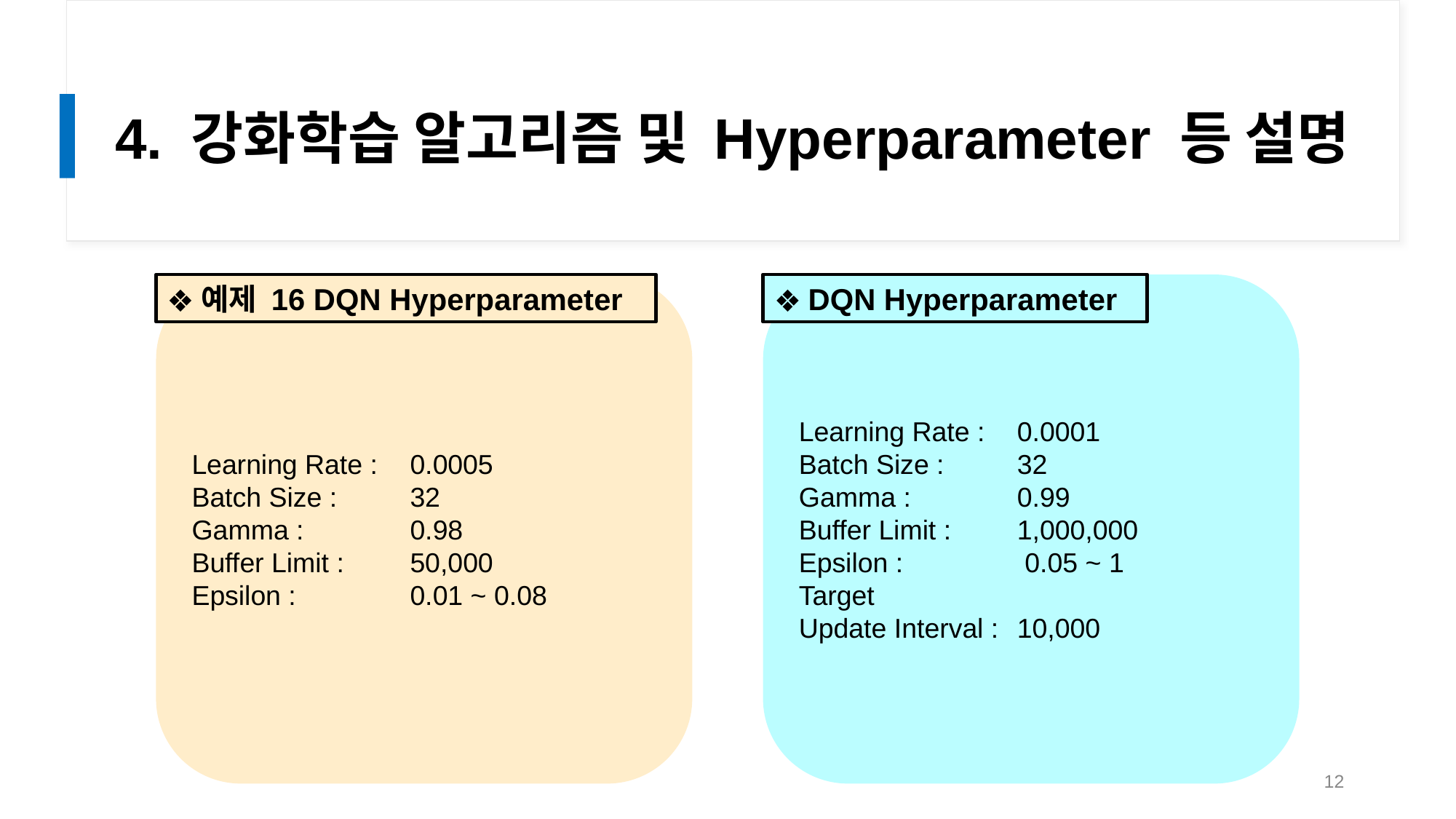

# 4. 강화학습 알고리즘 및 Hyperparameter 등 설명
Learning Rate :	0.0005
Batch Size :	32
Gamma : 	0.98
Buffer Limit : 	50,000
Epsilon : 	0.01 ~ 0.08
예제 16 DQN Hyperparameter
Learning Rate :	0.0001
Batch Size :	32
Gamma : 	0.99
Buffer Limit : 	1,000,000
Epsilon : 	 0.05 ~ 1
Target
Update Interval : 	10,000
DQN Hyperparameter
12